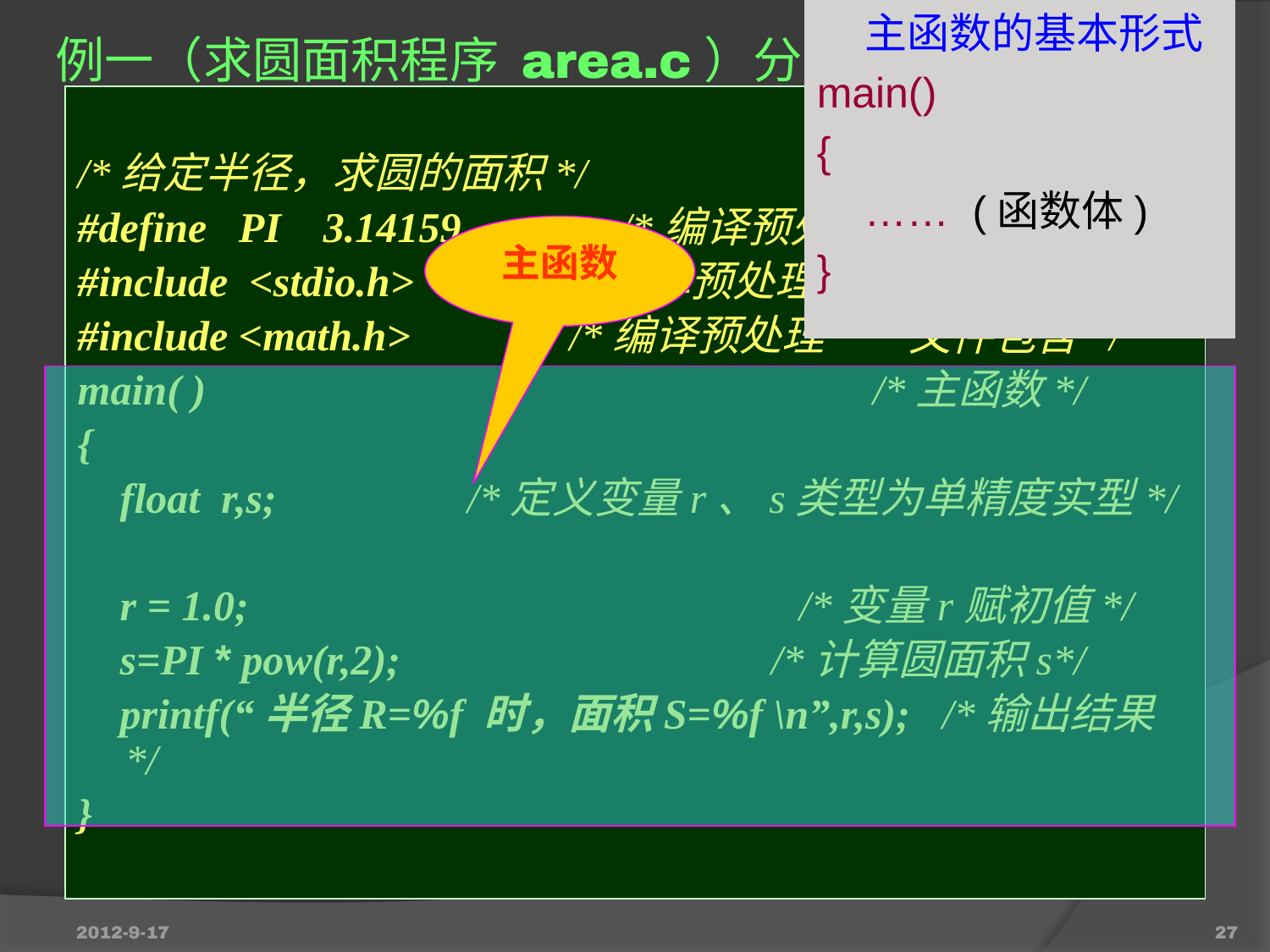

例一（求圆面积程序 area.c）分析（续，主函数）
    主函数的基本形式
main()
{
    ……  (函数体)
}

/*给定半径，求圆的面积*/
#define   PI    3.14159               /*编译预处理——宏定义*/
#include  <stdio.h>              /*编译预处理——文件包含*/
#include <math.h>               /*编译预处理——文件包含*/
main( )                                                               /*主函数*/
{
    float  r,s;                  /*定义变量r、s类型为单精度实型*/

    r = 1.0;                                                    /*变量r赋初值*/
    s=PI * pow(r,2);                                   /*计算圆面积s*/
    printf(“半径R=%f 时，面积S=%f \n”,r,s);   /*输出结果*/
}

主函数

2012-9-17
27